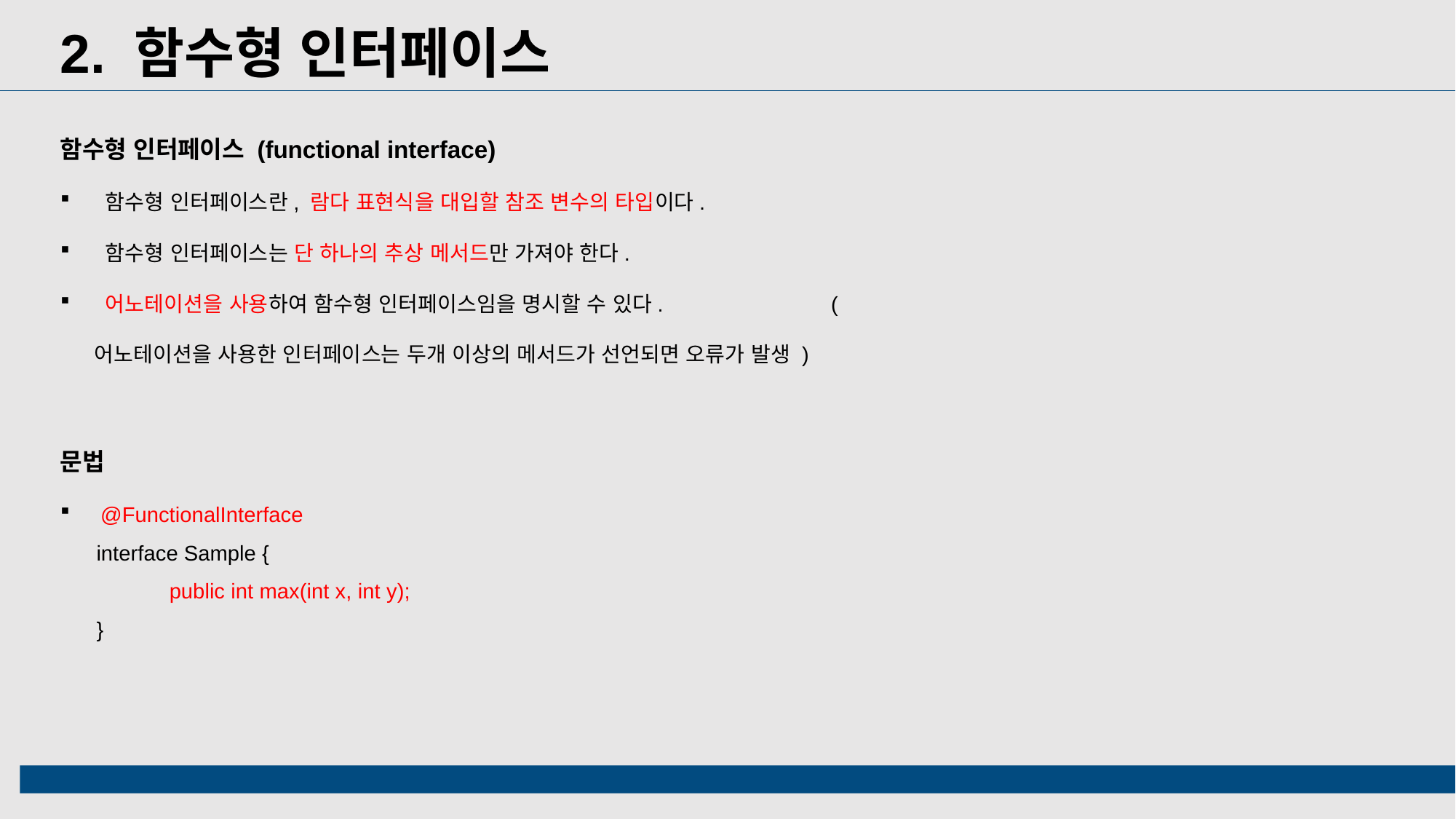

2. 함수형 인터페이스
함수형 인터페이스 (functional interface)
 함수형 인터페이스란, 람다 표현식을 대입할 참조 변수의 타입이다.
 함수형 인터페이스는 단 하나의 추상 메서드만 가져야 한다.
 어노테이션을 사용하여 함수형 인터페이스임을 명시할 수 있다.                            ( 어노테이션을 사용한 인터페이스는 두개 이상의 메서드가 선언되면 오류가 발생 )

문법
 @FunctionalInterface
      interface Sample {
 	public int max(int x, int y);
      }